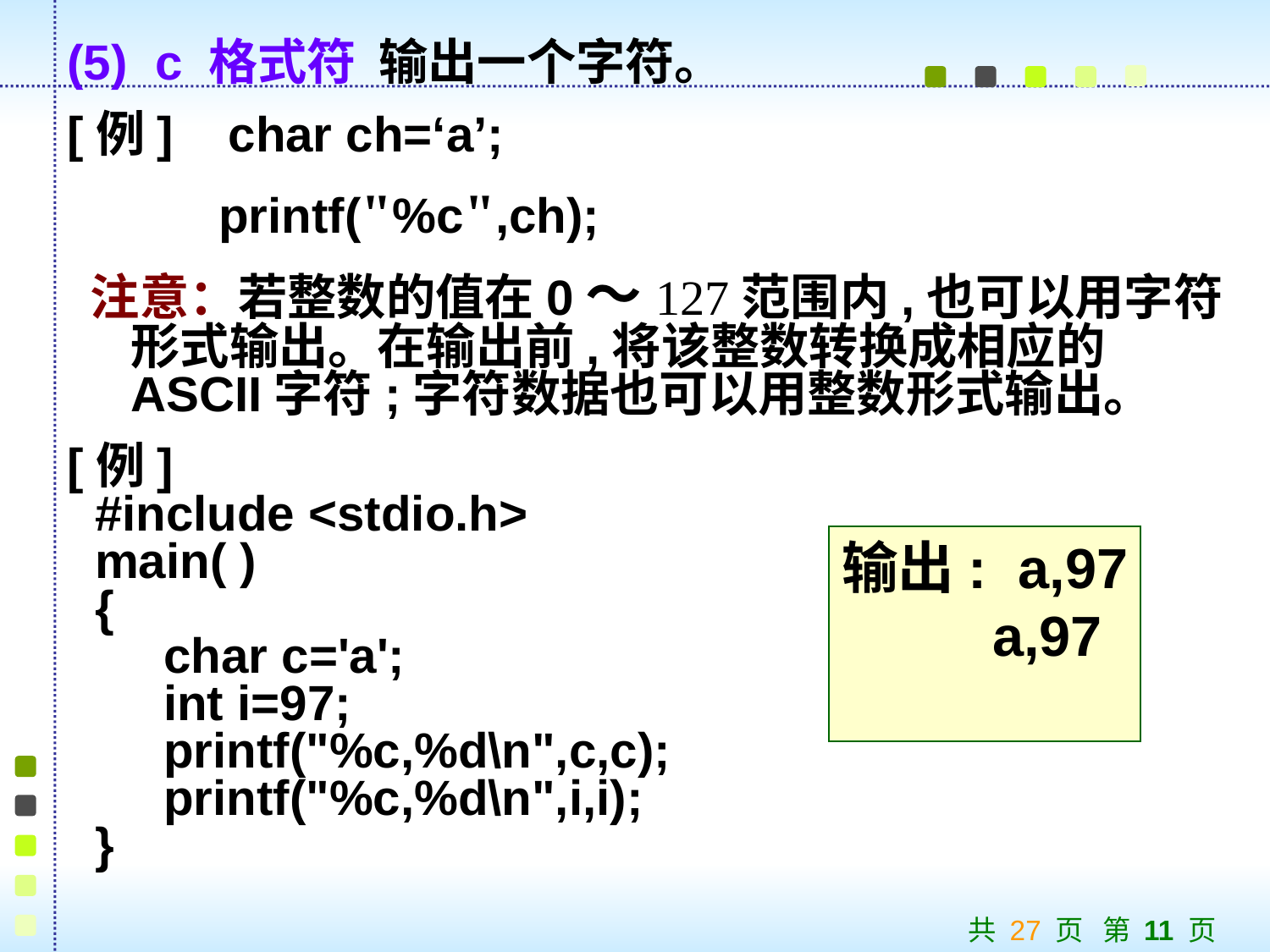

(5)  c 格式符  输出一个字符。
[例]    char ch=‘a’;
           printf("%c",ch);
 注意：若整数的值在0～127范围内,也可以用字符形式输出。在输出前,将该整数转换成相应的ASCII字符;字符数据也可以用整数形式输出。
[例]
  #include <stdio.h>
  main( )
  {
       char c='a';
       int i=97;
       printf("%c,%d\n",c,c);
       printf("%c,%d\n",i,i);
  }

输出:  a,97
        a,97

共 27 页   第 11 页